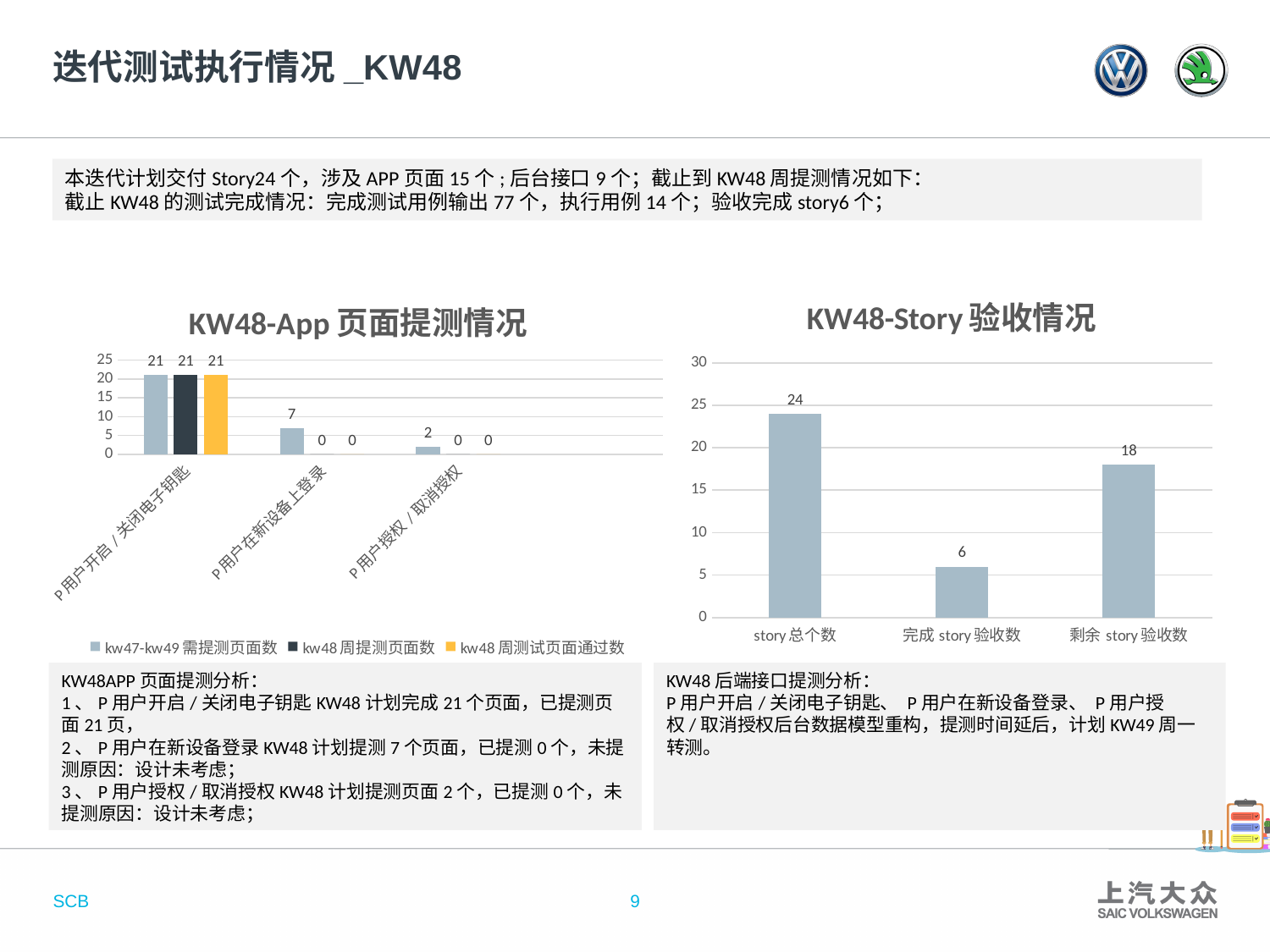

# 迭代测试执行情况_KW48
本迭代计划交付Story24个，涉及APP页面15个;后台接口9个；截止到KW48周提测情况如下：
截止KW48的测试完成情况：完成测试用例输出77个，执行用例14个；验收完成story6个；

### Chart: KW48-Story验收情况

| Category |  |
|---|---|
| story总个数 | 24.0 |
| 完成story验收数 | 6.0 |
| 剩余story验收数 | 18.0 |

### Chart: KW48-App页面提测情况

| Category | kw47-kw49需提测页面数 | kw48周提测页面数 | kw48周测试页面通过数 |
|---|---|---|---|
| P用户开启/关闭电子钥匙 | 21.0 | 21.0 | 21.0 |
| P用户在新设备上登录 | 7.0 | 0.0 | 0.0 |
| P用户授权/取消授权 | 2.0 | 0.0 | 0.0 |
KW48APP页面提测分析：
1、P用户开启/关闭电子钥匙KW48计划完成21个页面，已提测页面21页，
2、P用户在新设备登录KW48计划提测7个页面，已提测0个，未提测原因：设计未考虑；
3、P用户授权/取消授权KW48计划提测页面2个，已提测0个，未提测原因：设计未考虑；
KW48后端接口提测分析：
P用户开启/关闭电子钥匙、 P用户在新设备登录、 P用户授权/取消授权后台数据模型重构，提测时间延后，计划KW49周一转测。